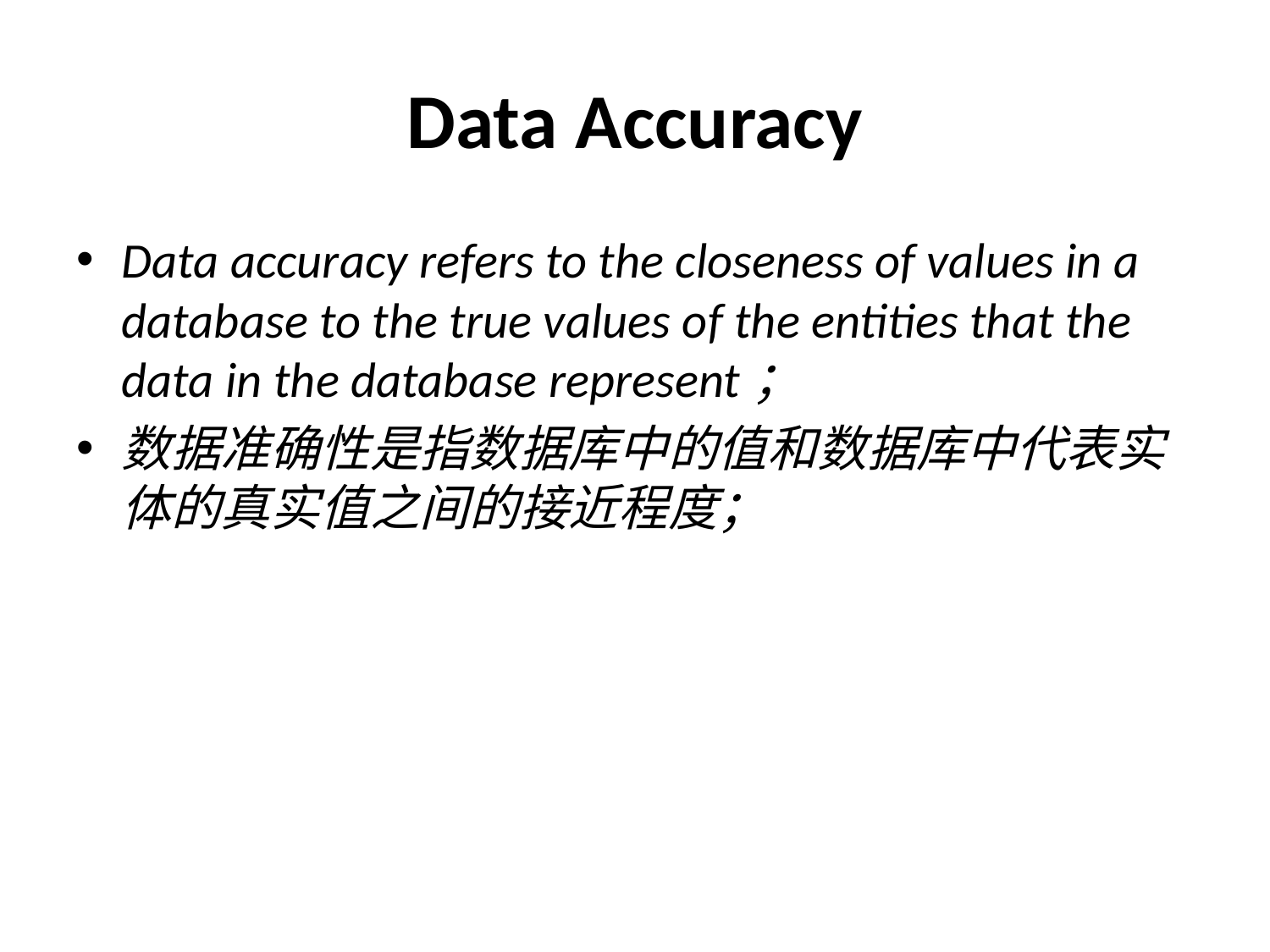

# Data Accuracy
Data accuracy refers to the closeness of values in a database to the true values of the entities that the data in the database represent；
数据准确性是指数据库中的值和数据库中代表实体的真实值之间的接近程度；